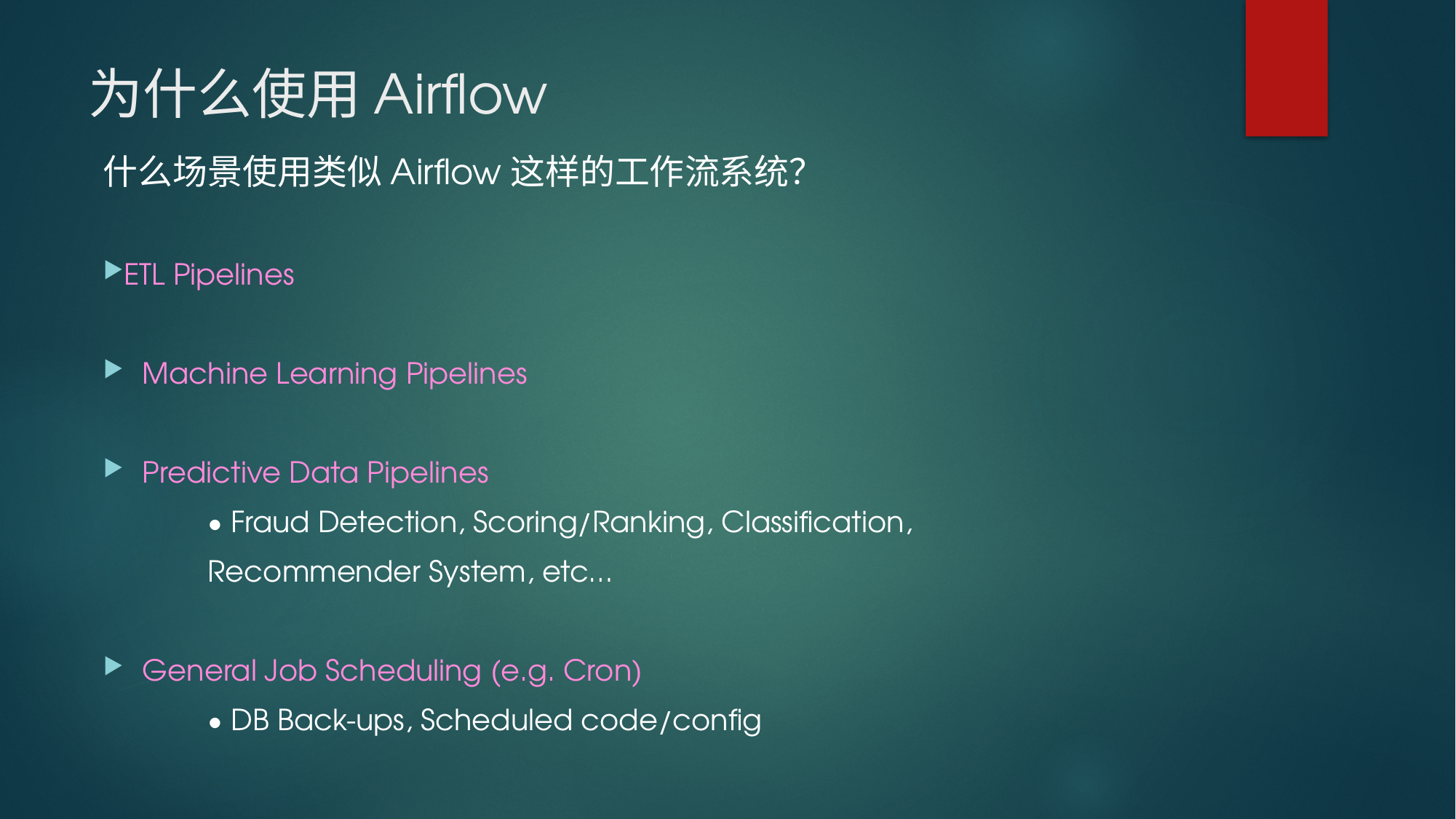

# 为什么使用Airflow
什么场景使用类似Airflow这样的工作流系统？

ETL Pipelines

Machine Learning Pipelines

Predictive Data Pipelines
	• Fraud Detection, Scoring/Ranking, Classification,
	Recommender System, etc…

General Job Scheduling (e.g. Cron)
	• DB Back-ups, Scheduled code/config